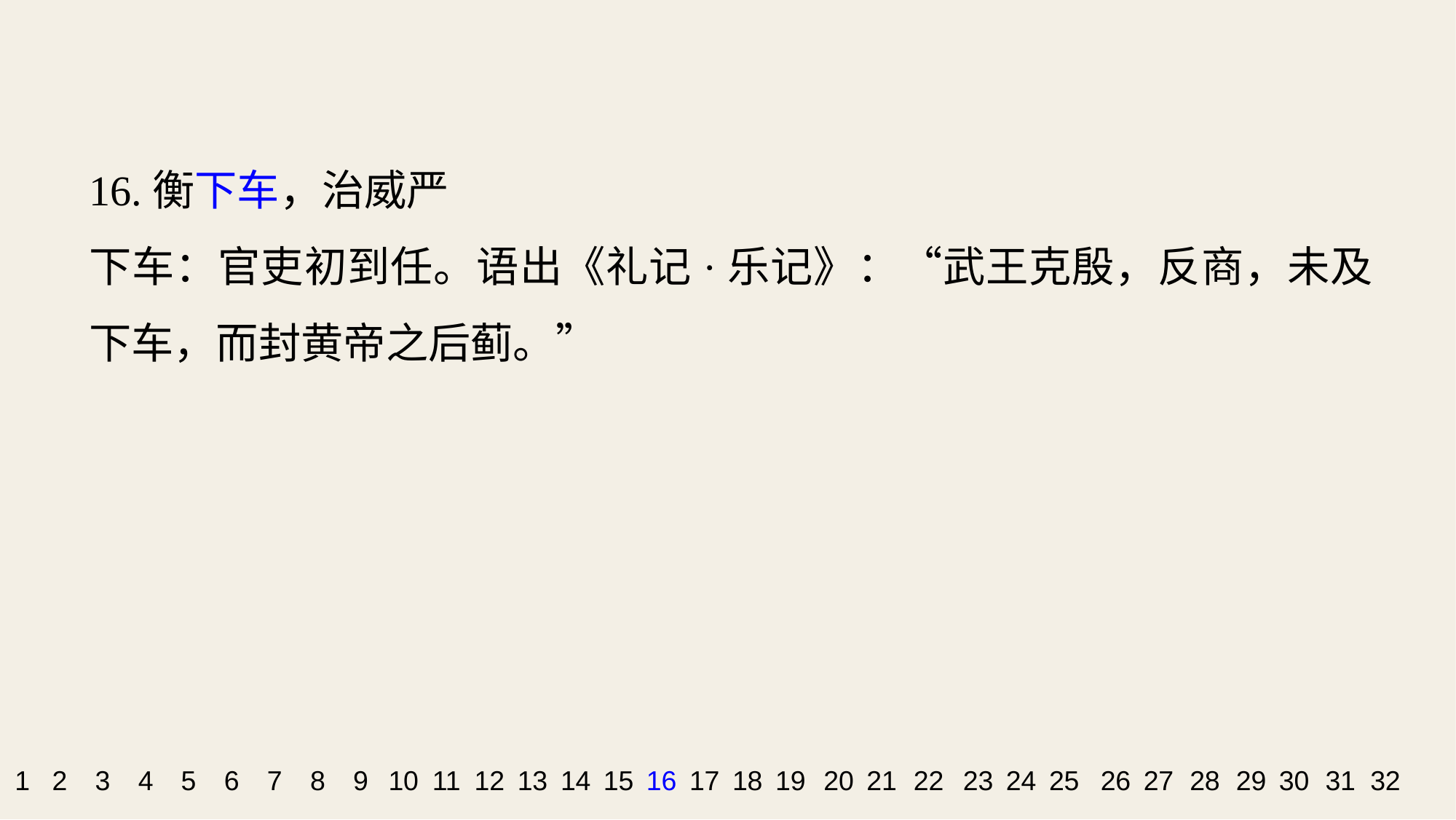

16.衡下车，治威严
下车：官吏初到任。语出《礼记·乐记》：“武王克殷，反商，未及下车，而封黄帝之后蓟。”
1
2
3
4
5
6
7
8
9
10
11
12
13
14
15
16
17
18
19
20
21
22
23
24
25
26
27
28
29
30
31
32